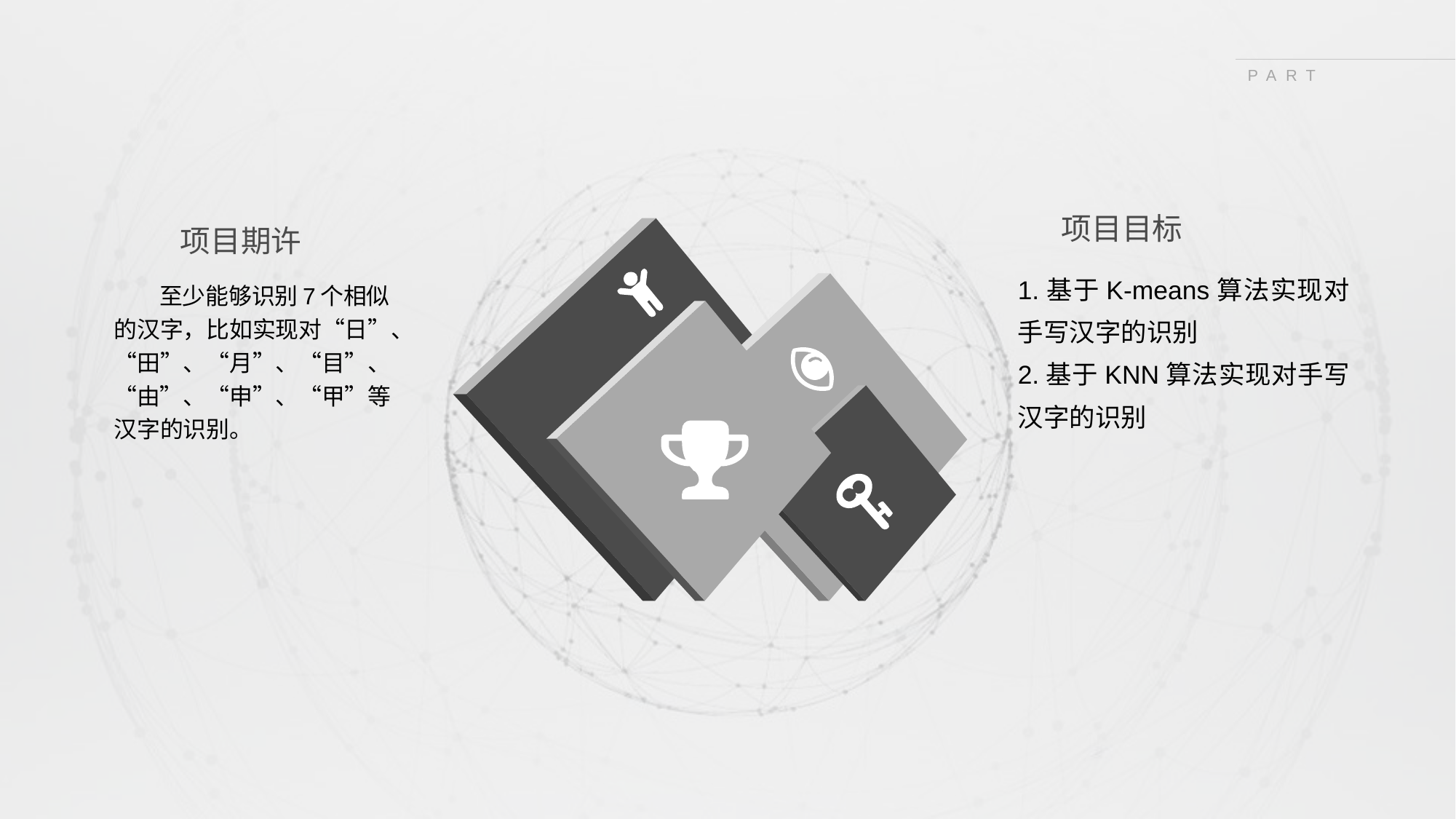

PART TWO
项目目标
项目期许
1.基于K-means算法实现对手写汉字的识别
2.基于KNN算法实现对手写汉字的识别
        至少能够识别7个相似的汉字，比如实现对“日”、“田”、“月”、“目”、“由”、“申”、“甲”等汉字的识别。